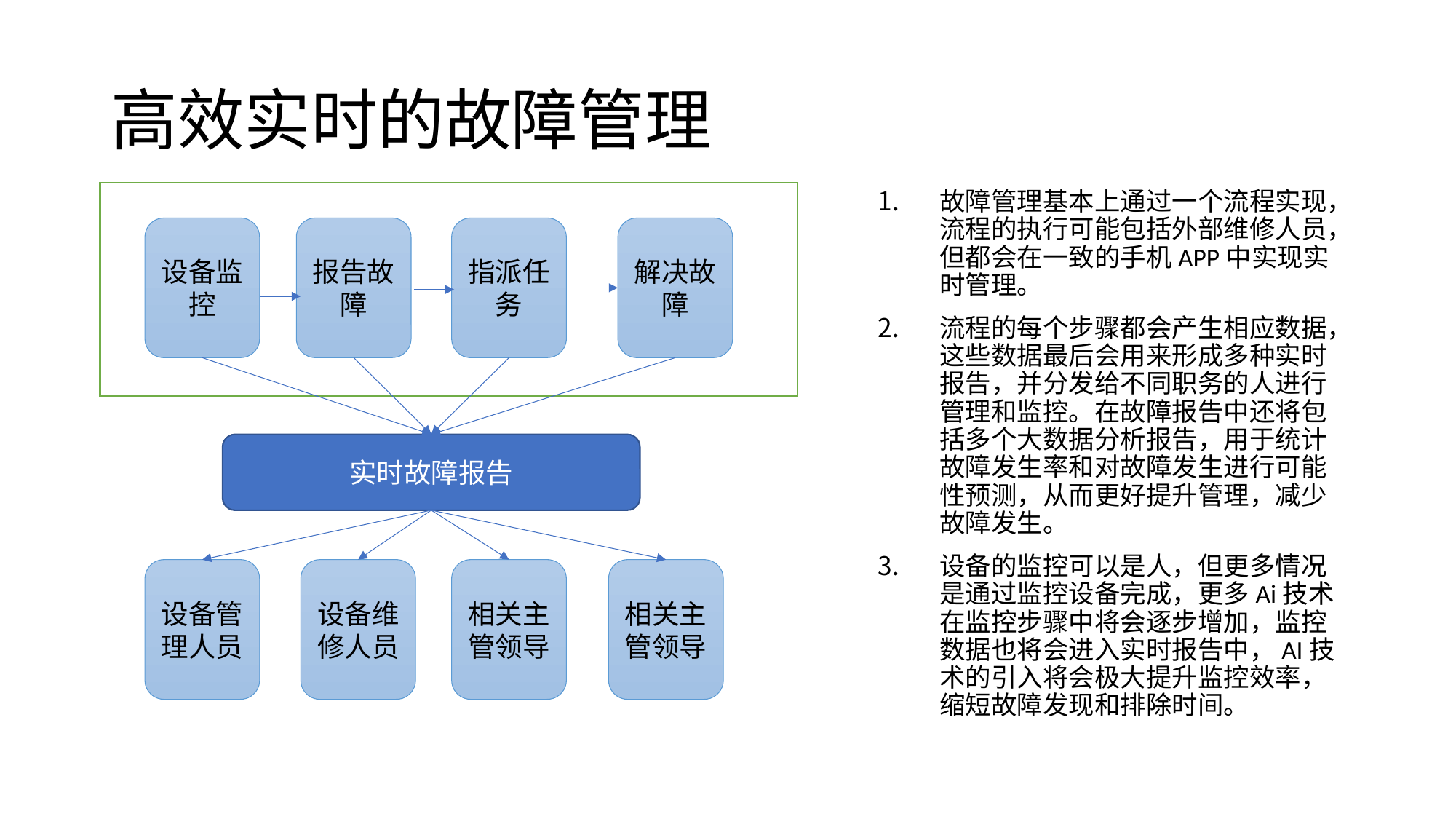

# 高效实时的故障管理

故障管理基本上通过一个流程实现，流程的执行可能包括外部维修人员，但都会在一致的手机APP中实现实时管理。
流程的每个步骤都会产生相应数据，这些数据最后会用来形成多种实时报告，并分发给不同职务的人进行管理和监控。在故障报告中还将包括多个大数据分析报告，用于统计故障发生率和对故障发生进行可能性预测，从而更好提升管理，减少故障发生。
设备的监控可以是人，但更多情况是通过监控设备完成，更多Ai技术在监控步骤中将会逐步增加，监控数据也将会进入实时报告中，AI技术的引入将会极大提升监控效率，缩短故障发现和排除时间。
解决故障
指派任务
设备监控
报告故障
实时故障报告
设备管理人员
设备维修人员
相关主管领导
相关主管领导